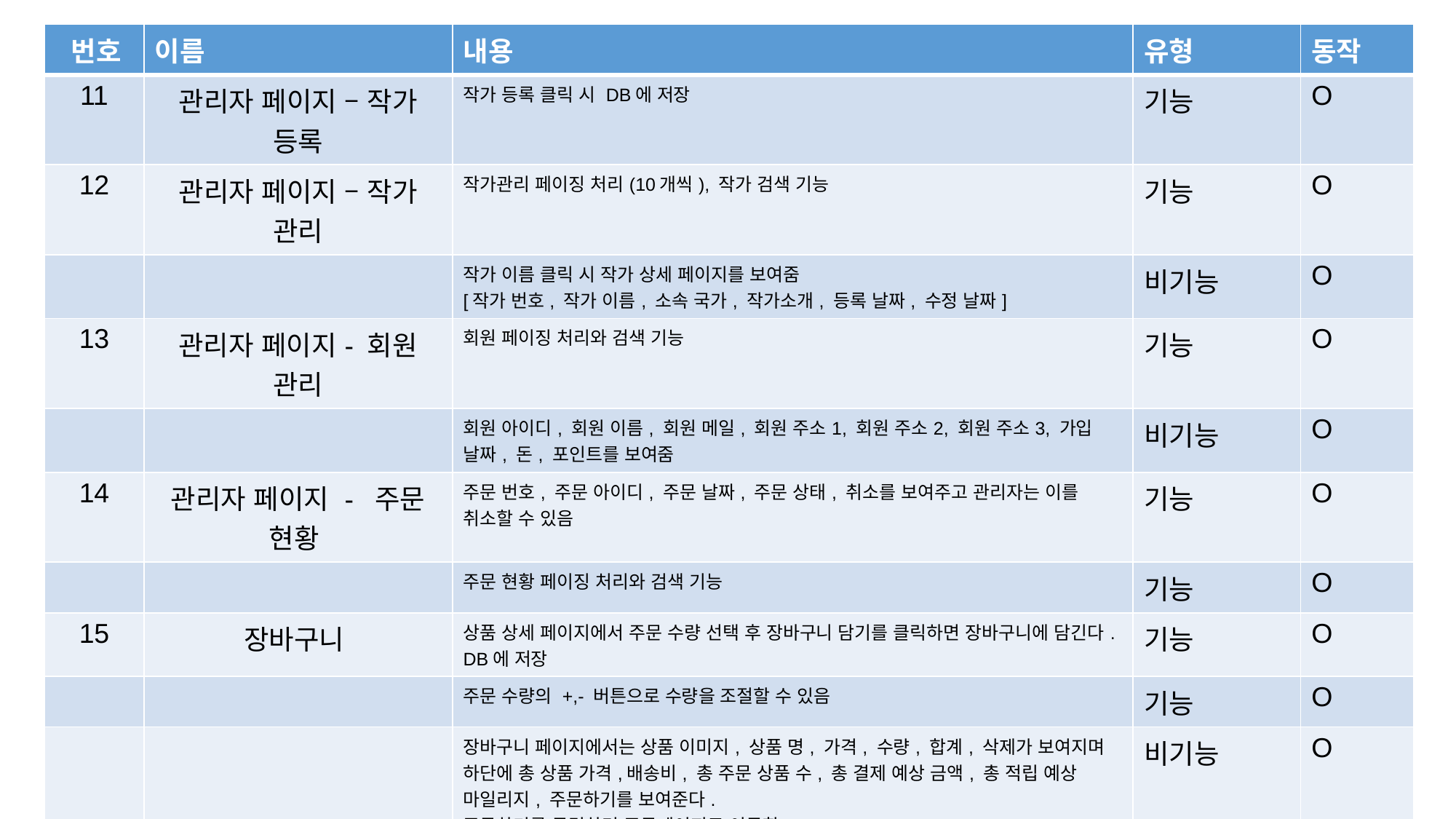

| 번호 | 이름 | 내용 | 유형 | 동작 |
| --- | --- | --- | --- | --- |
| 11 | 관리자 페이지 – 작가 등록 | 작가 등록 클릭 시 DB에 저장 | 기능 | O |
| 12 | 관리자 페이지 – 작가 관리 | 작가관리 페이징 처리(10개씩), 작가 검색 기능 | 기능 | O |
|  |  | 작가 이름 클릭 시 작가 상세 페이지를 보여줌 [작가 번호, 작가 이름, 소속 국가, 작가소개, 등록 날짜, 수정 날짜] | 비기능 | O |
| 13 | 관리자 페이지- 회원 관리 | 회원 페이징 처리와 검색 기능 | 기능 | O |
|  |  | 회원 아이디, 회원 이름, 회원 메일, 회원 주소1, 회원 주소2, 회원 주소3, 가입 날짜, 돈, 포인트를 보여줌 | 비기능 | O |
| 14 | 관리자 페이지 - 주문 현황 | 주문 번호, 주문 아이디, 주문 날짜, 주문 상태, 취소를 보여주고 관리자는 이를 취소할 수 있음 | 기능 | O |
|  |  | 주문 현황 페이징 처리와 검색 기능 | 기능 | O |
| 15 | 장바구니 | 상품 상세 페이지에서 주문 수량 선택 후 장바구니 담기를 클릭하면 장바구니에 담긴다. DB에 저장 | 기능 | O |
|  |  | 주문 수량의 +,- 버튼으로 수량을 조절할 수 있음 | 기능 | O |
|  |  | 장바구니 페이지에서는 상품 이미지, 상품 명, 가격, 수량, 합계, 삭제가 보여지며 하단에 총 상품 가격,배송비, 총 주문 상품 수, 총 결제 예상 금액, 총 적립 예상 마일리지, 주문하기를 보여준다. 주문하기를 클릭하면 주문페이지로 이동함 | 비기능 | O |
|  |  | 삭제 버튼을 클릭하면 DB에서 삭제 됨 | 기능 | O |